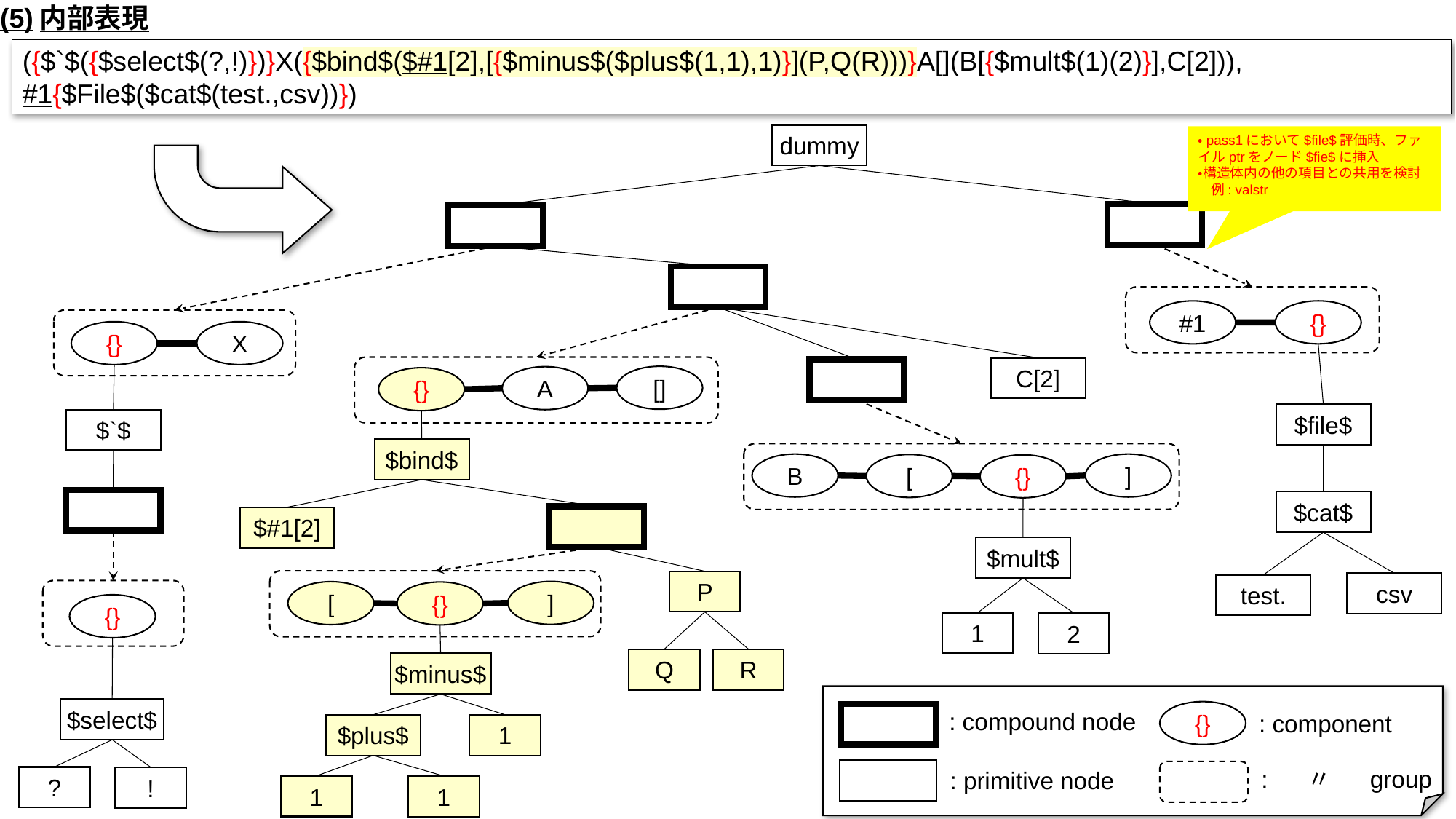

(5)内部表現
({$`$({$select$(?,!)})}X({$bind$($#1[2],[{$minus$($plus$(1,1),1)}](P,Q(R)))}A[](B[{$mult$(1)(2)}],C[2])), 	#1{$File$($cat$(test.,csv))})
dummy
・pass1において$file$評価時、ファイルptrをノード$fie$に挿入
・構造体内の他の項目との共用を検討
   例: valstr

{}
#1

X
{}

C[2]

[]
A
{}
$file$
$`$
$bind$

B
]
[
{}

$cat$

$#1[2]
$mult$

P
csv
test.

]
[
{}
{}
1
2
Q
R
$minus$

$select$
: compound node
{}
: component

$plus$
1
:     〃      group

: primitive node

?
!
1
1